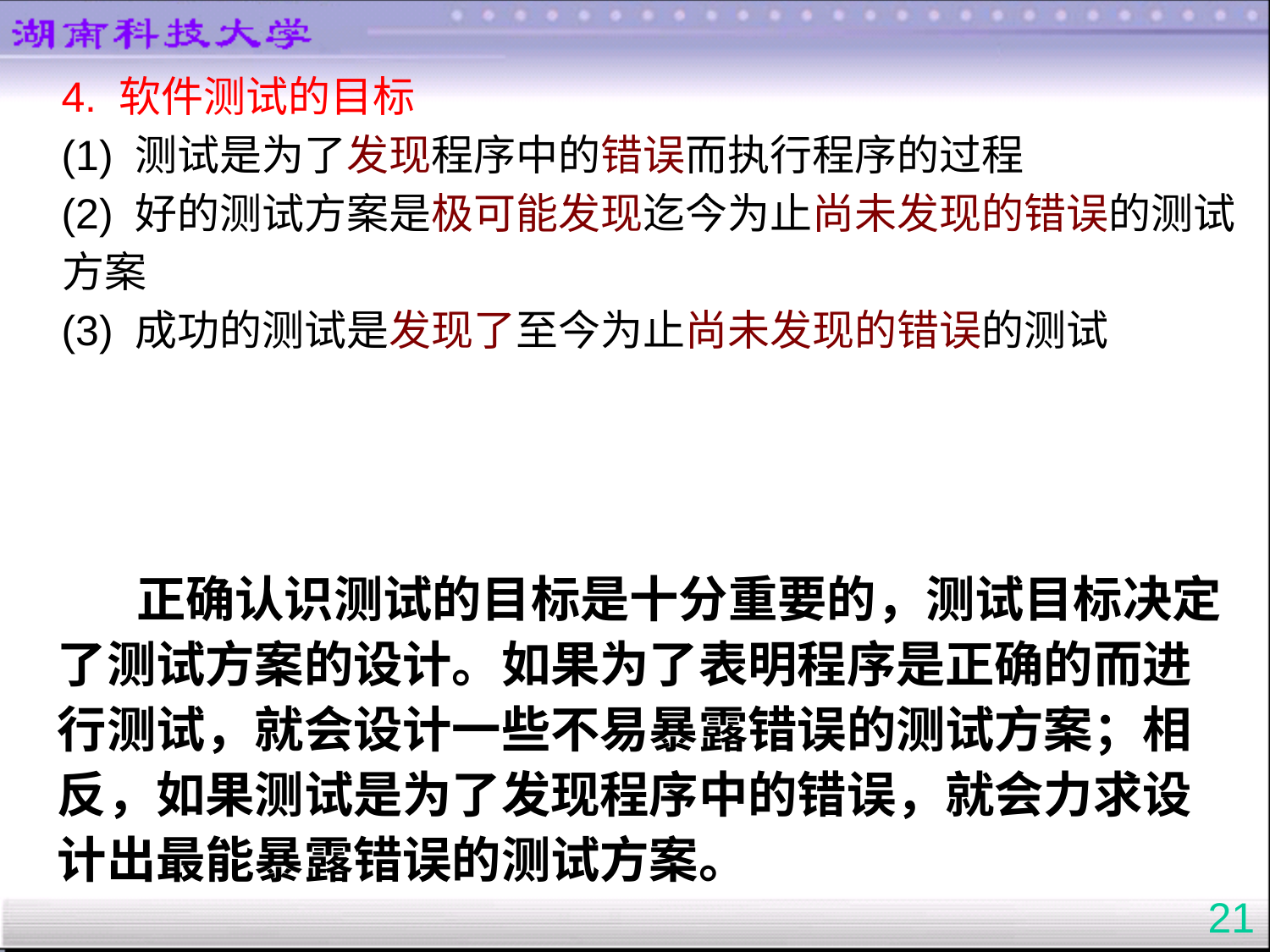

4. 软件测试的目标
(1) 测试是为了发现程序中的错误而执行程序的过程
(2) 好的测试方案是极可能发现迄今为止尚未发现的错误的测试方案
(3) 成功的测试是发现了至今为止尚未发现的错误的测试
      正确认识测试的目标是十分重要的，测试目标决定了测试方案的设计。如果为了表明程序是正确的而进行测试，就会设计一些不易暴露错误的测试方案；相反，如果测试是为了发现程序中的错误，就会力求设计出最能暴露错误的测试方案。
21